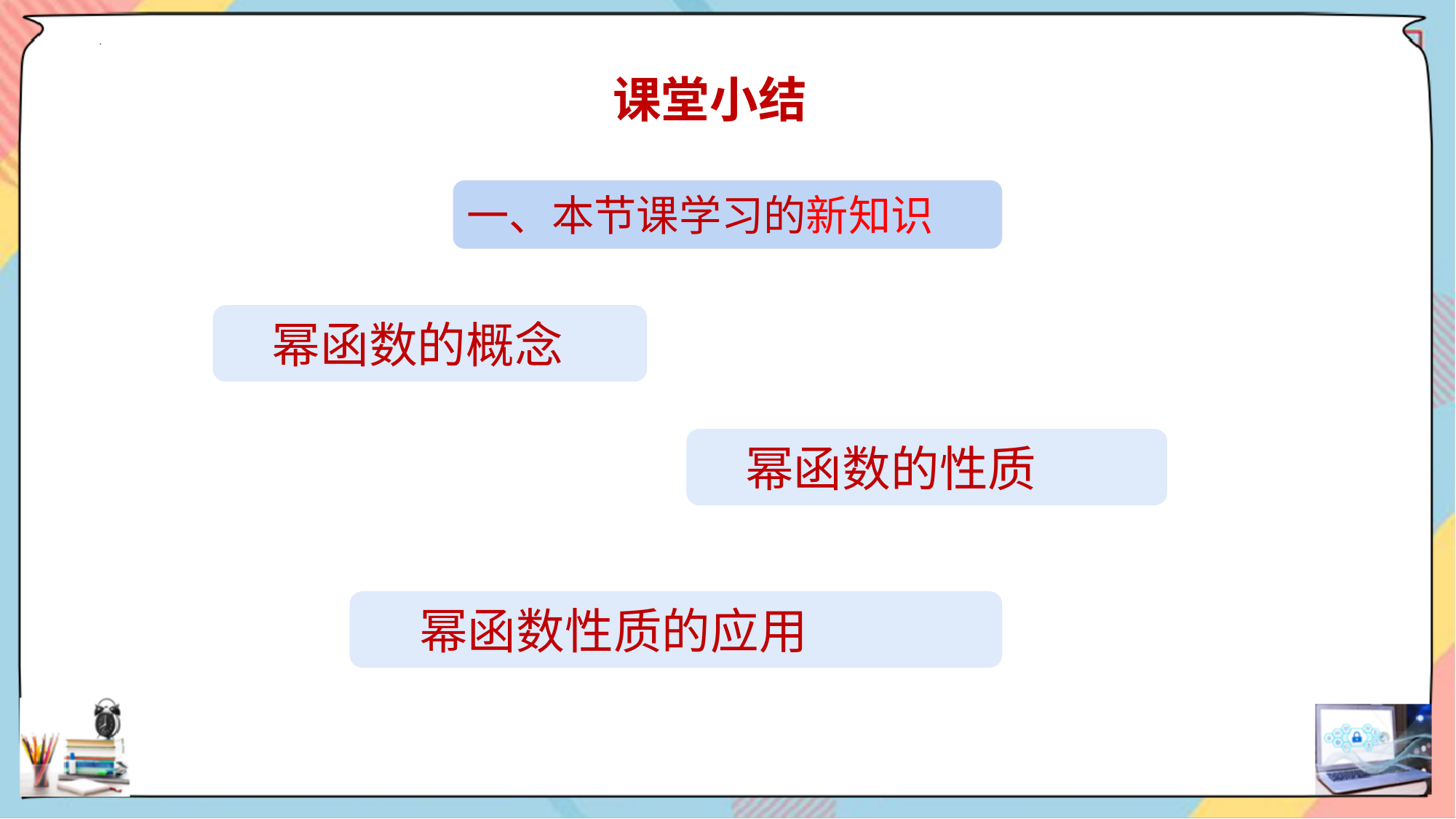

课堂小结
一、本节课学习的新知识
   幂函数的概念
   幂函数的性质
    幂函数性质的应用